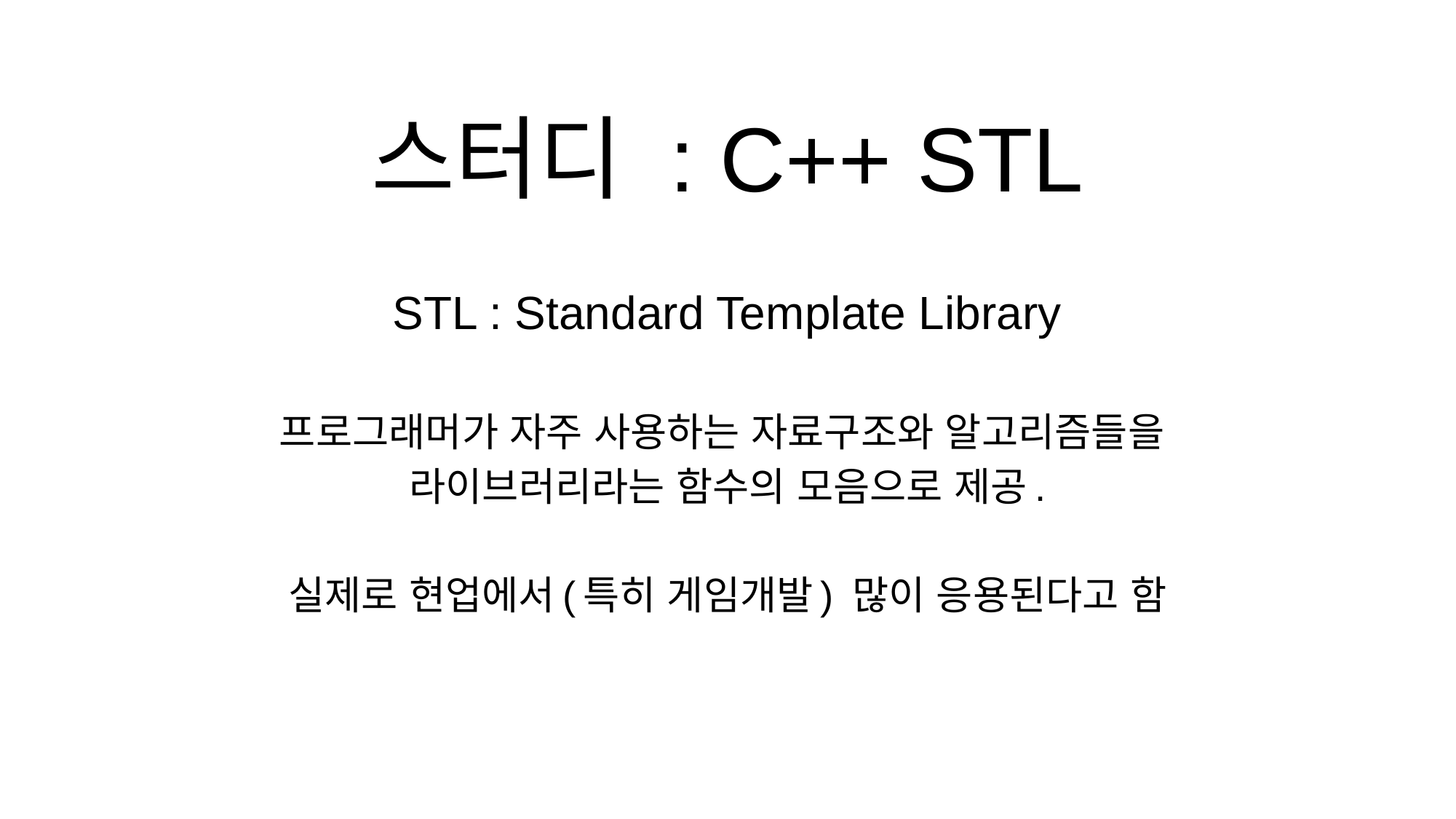

# 스터디 : C++ STL
STL : Standard Template Library

프로그래머가 자주 사용하는 자료구조와 알고리즘들을
라이브러리라는 함수의 모음으로 제공.

실제로 현업에서(특히 게임개발) 많이 응용된다고 함